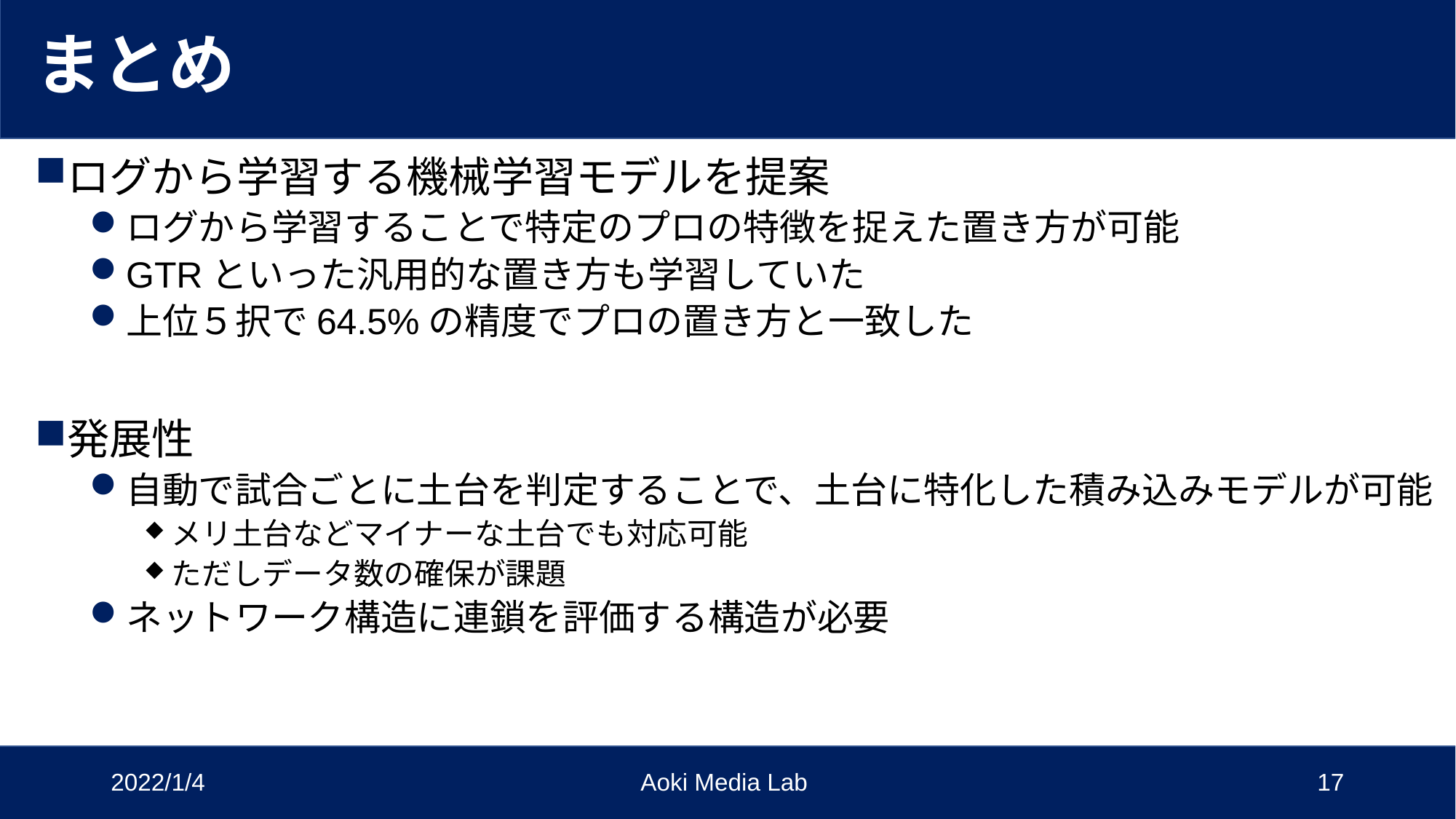

# まとめ
ログから学習する機械学習モデルを提案
ログから学習することで特定のプロの特徴を捉えた置き方が可能
GTRといった汎用的な置き方も学習していた
上位５択で64.5%の精度でプロの置き方と一致した

発展性
自動で試合ごとに土台を判定することで、土台に特化した積み込みモデルが可能
メリ土台などマイナーな土台でも対応可能
ただしデータ数の確保が課題
ネットワーク構造に連鎖を評価する構造が必要

2022/1/4
Aoki Media Lab
17